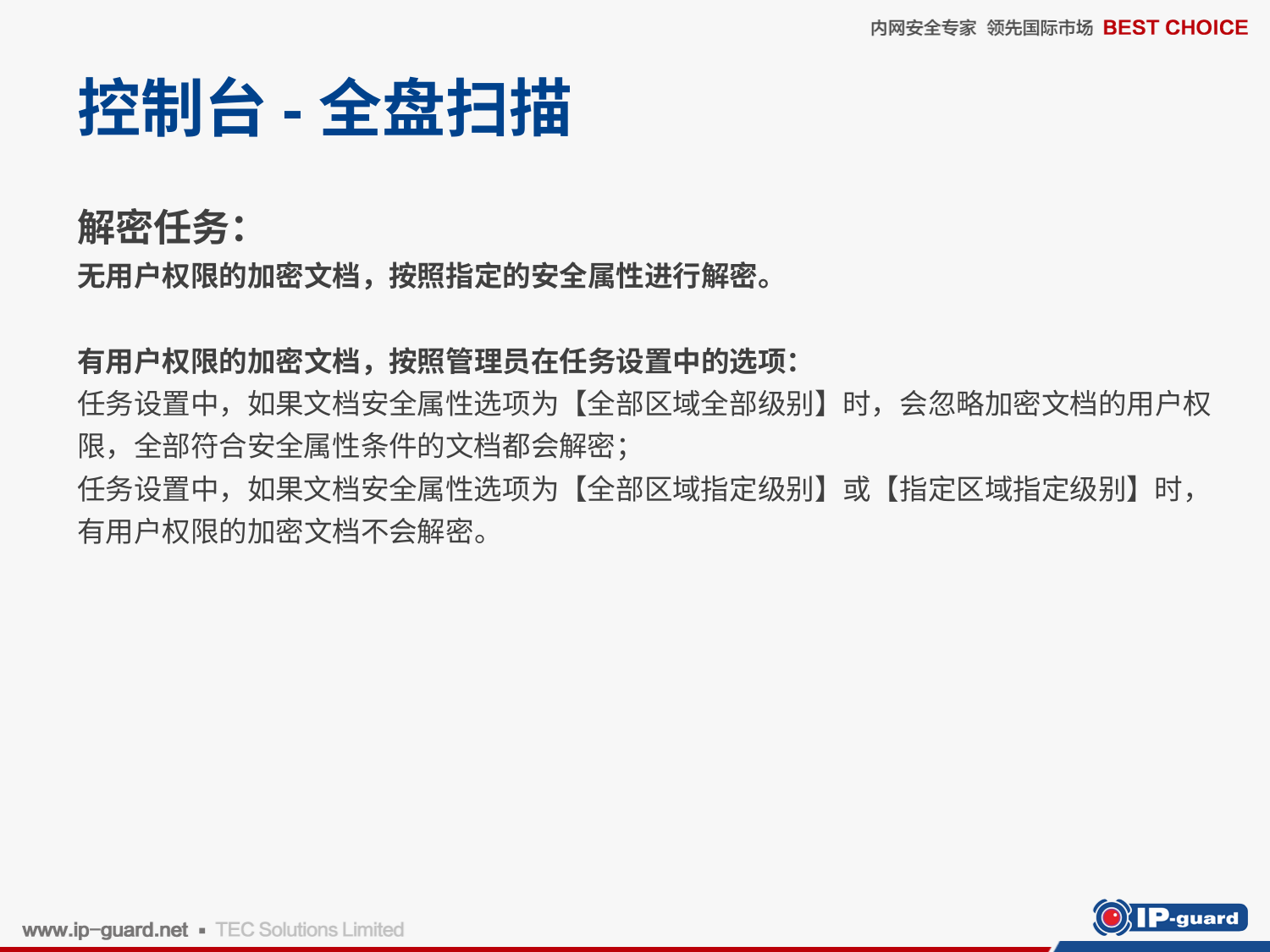

# 控制台-全盘扫描
解密任务：
无用户权限的加密文档，按照指定的安全属性进行解密。

有用户权限的加密文档，按照管理员在任务设置中的选项：
任务设置中，如果文档安全属性选项为【全部区域全部级别】时，会忽略加密文档的用户权限，全部符合安全属性条件的文档都会解密；
任务设置中，如果文档安全属性选项为【全部区域指定级别】或【指定区域指定级别】时，有用户权限的加密文档不会解密。